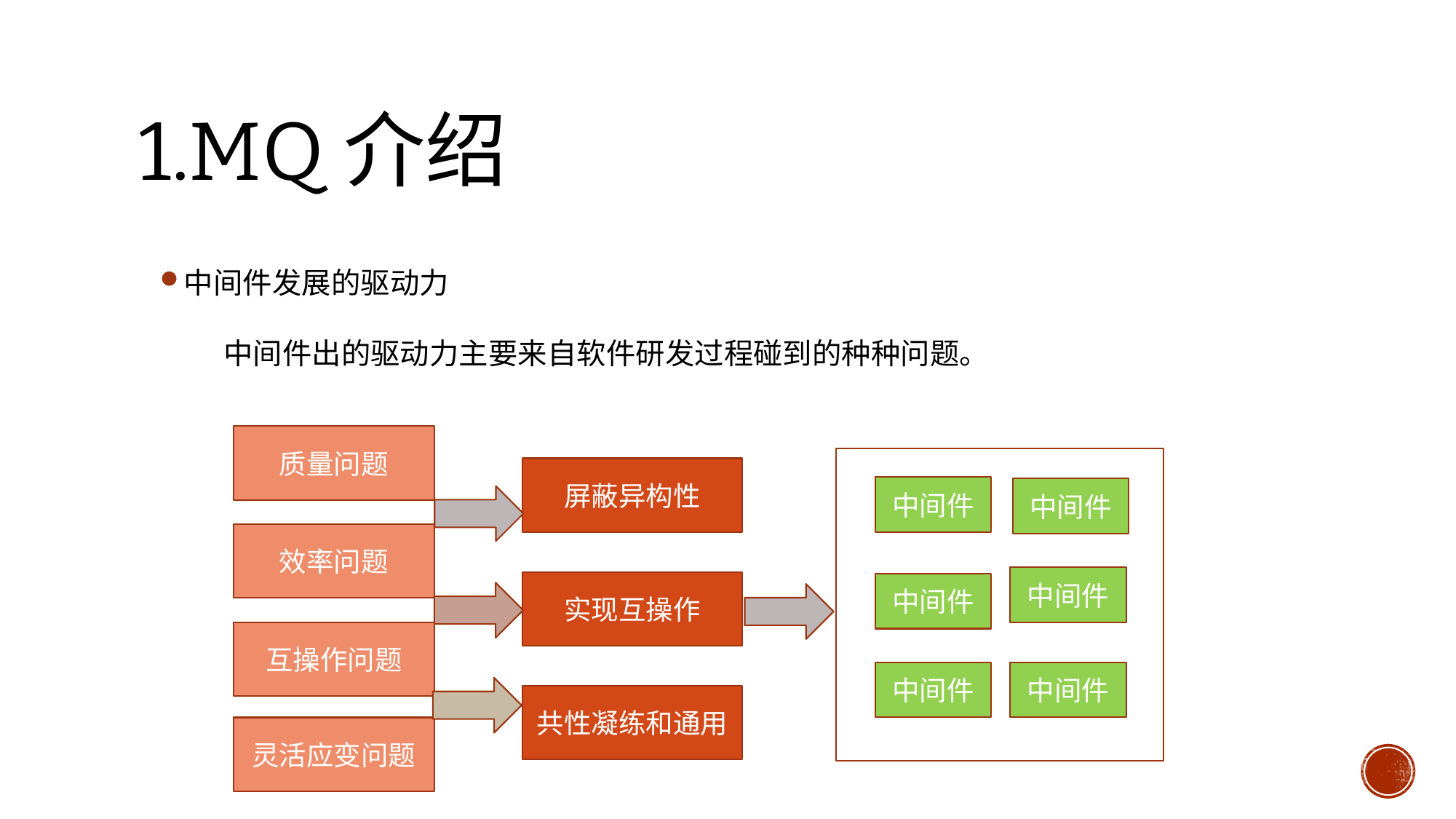

# 1.MQ介绍

中间件发展的驱动力
            中间件出的驱动力主要来自软件研发过程碰到的种种问题。

质量问题
中间件
屏蔽异构性
中间件
中间件

效率问题
中间件
实现互操作
中间件

互操作问题
中间件
中间件

共性凝练和通用
灵活应变问题